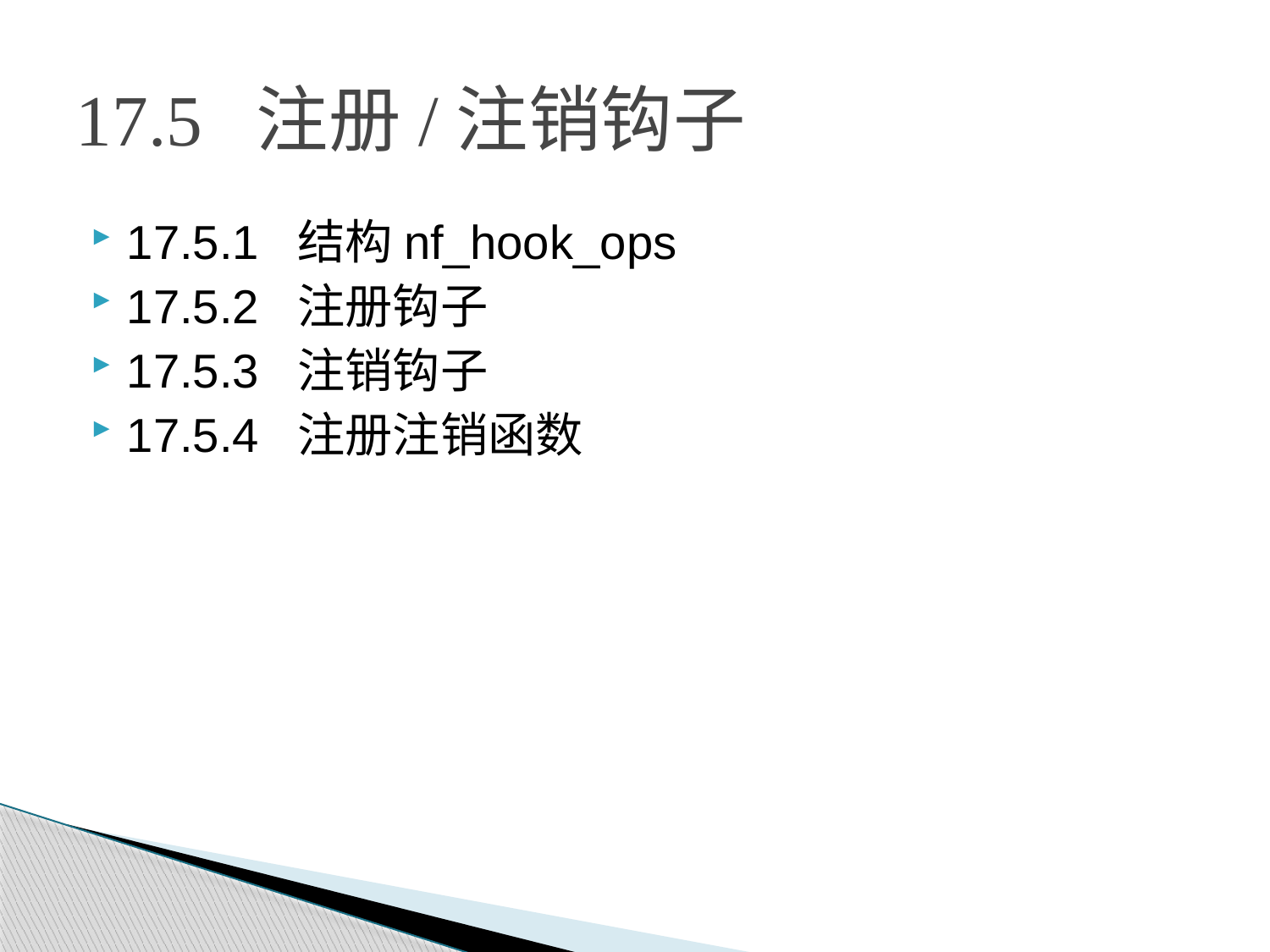

# 17.5  注册/注销钩子
17.5.1  结构nf_hook_ops
17.5.2  注册钩子
17.5.3  注销钩子
17.5.4  注册注销函数